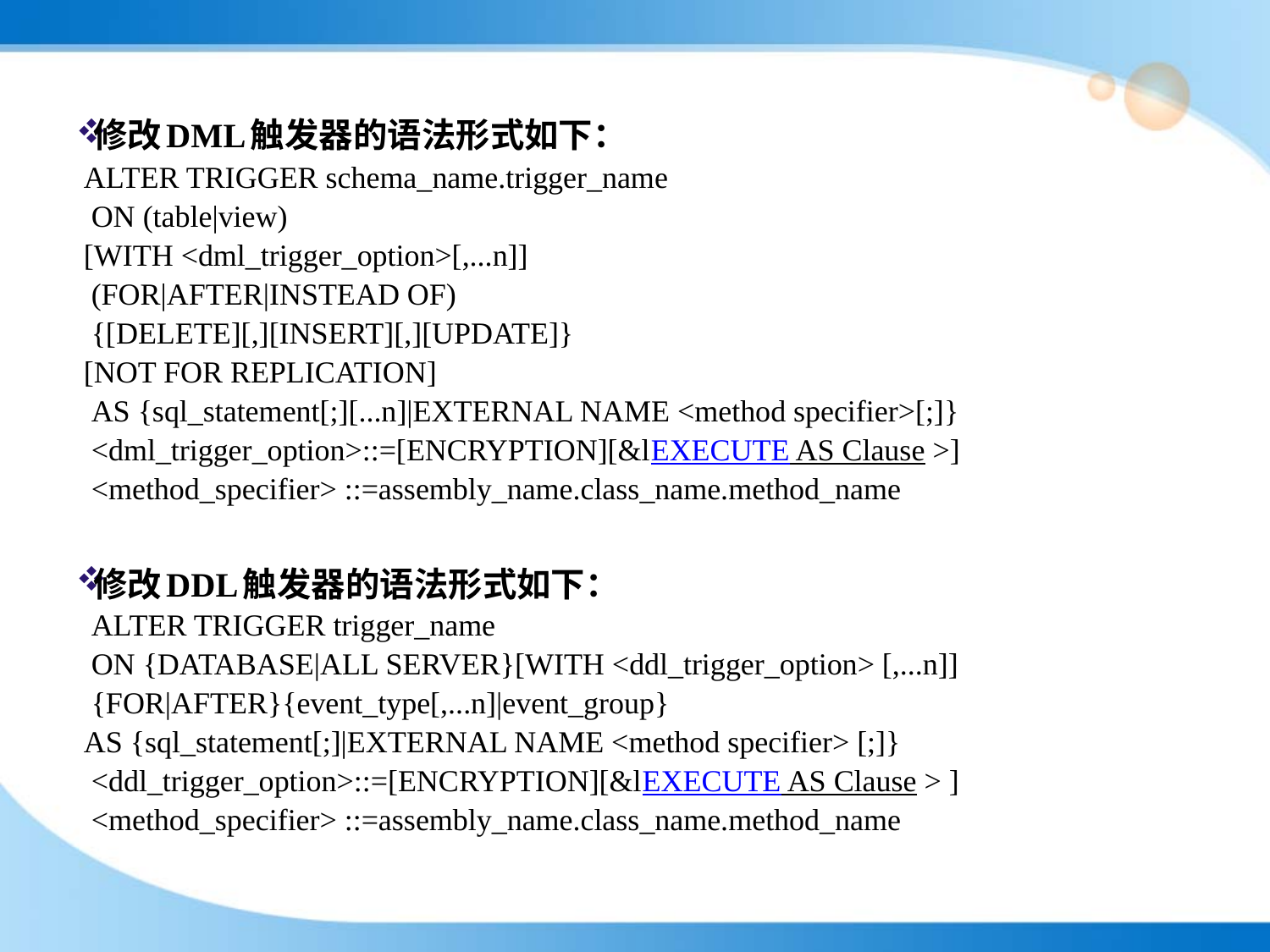

修改DML触发器的语法形式如下：
 ALTER TRIGGER schema_name.trigger_name
  ON (table|view)
 [WITH <dml_trigger_option>[,...n]]
  (FOR|AFTER|INSTEAD OF)
  {[DELETE][,][INSERT][,][UPDATE]}
 [NOT FOR REPLICATION]
  AS {sql_statement[;][...n]|EXTERNAL NAME <method specifier>[;]}
  <dml_trigger_option>::=[ENCRYPTION][&lEXECUTE AS Clause >]
  <method_specifier> ::=assembly_name.class_name.method_name
修改DDL触发器的语法形式如下：
  ALTER TRIGGER trigger_name
  ON {DATABASE|ALL SERVER}[WITH <ddl_trigger_option> [,...n]]
  {FOR|AFTER}{event_type[,...n]|event_group}
 AS {sql_statement[;]|EXTERNAL NAME <method specifier> [;]}
  <ddl_trigger_option>::=[ENCRYPTION][&lEXECUTE AS Clause > ]
  <method_specifier> ::=assembly_name.class_name.method_name